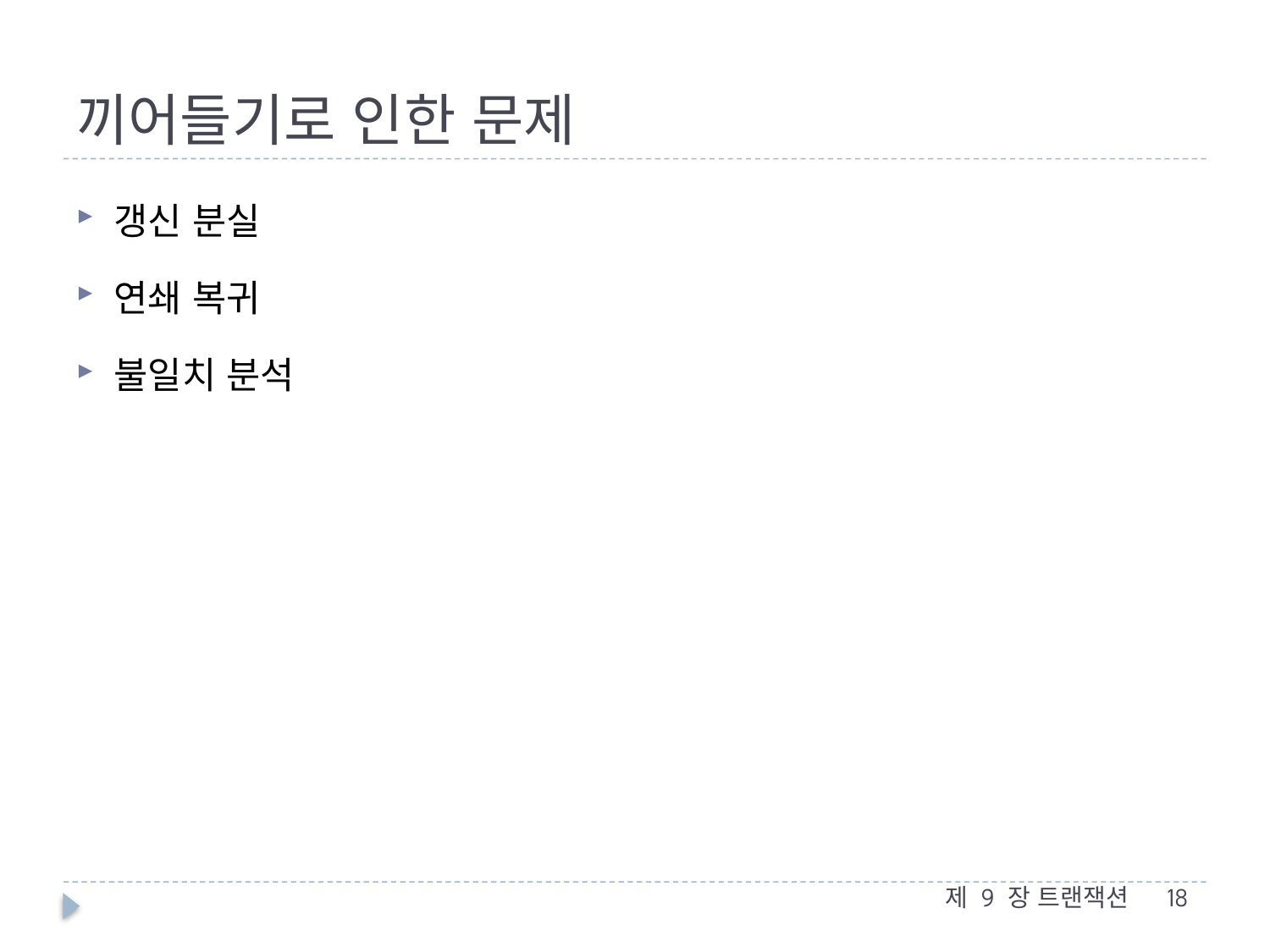

# 끼어들기로 인한 문제
갱신 분실
연쇄 복귀
불일치 분석

제 9 장 트랜잭션
18